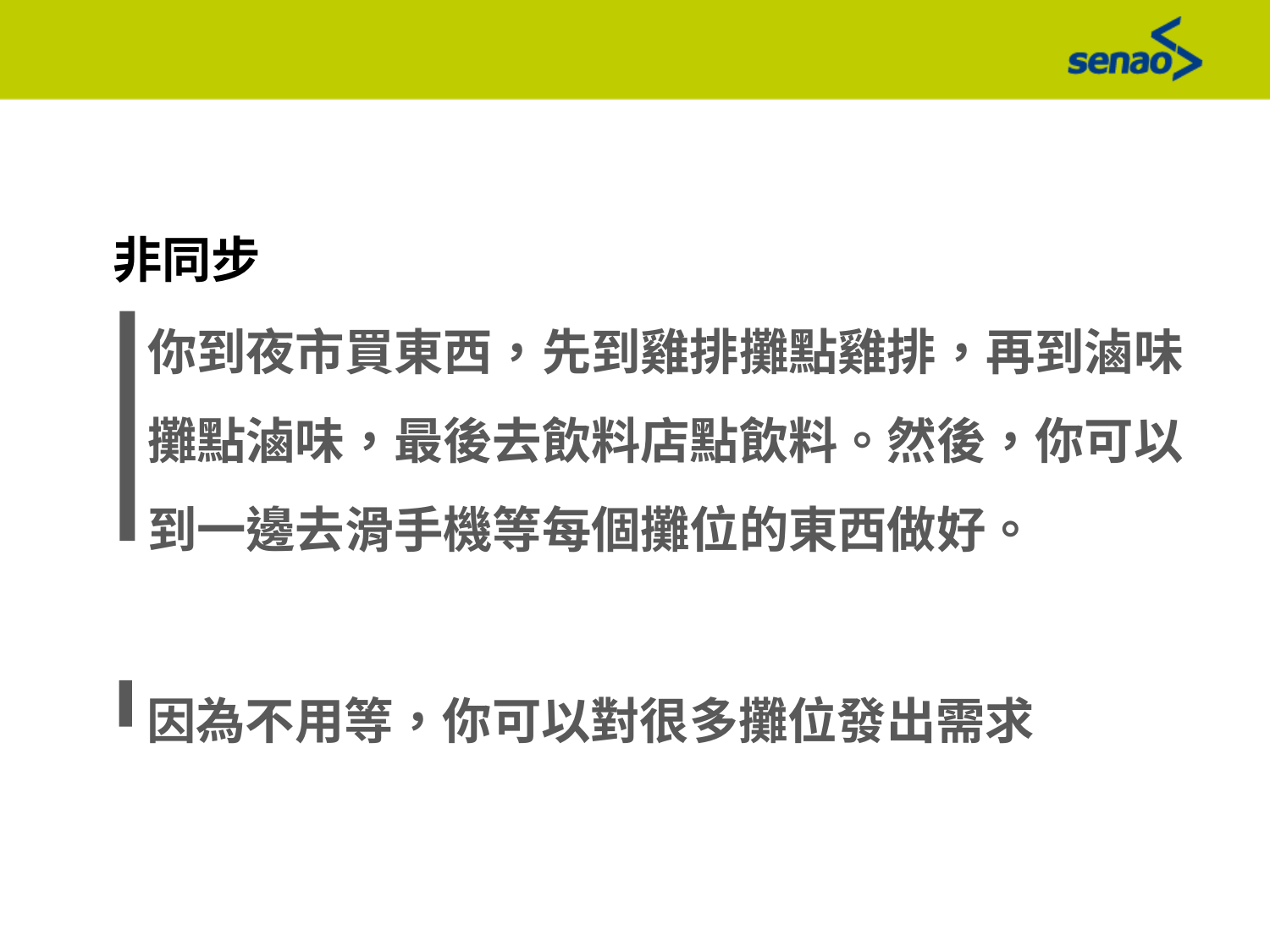

非同步
你到夜市買東西，先到雞排攤點雞排，再到滷味攤點滷味，最後去飲料店點飲料。然後，你可以到一邊去滑手機等每個攤位的東西做好。

因為不用等，你可以對很多攤位發出需求